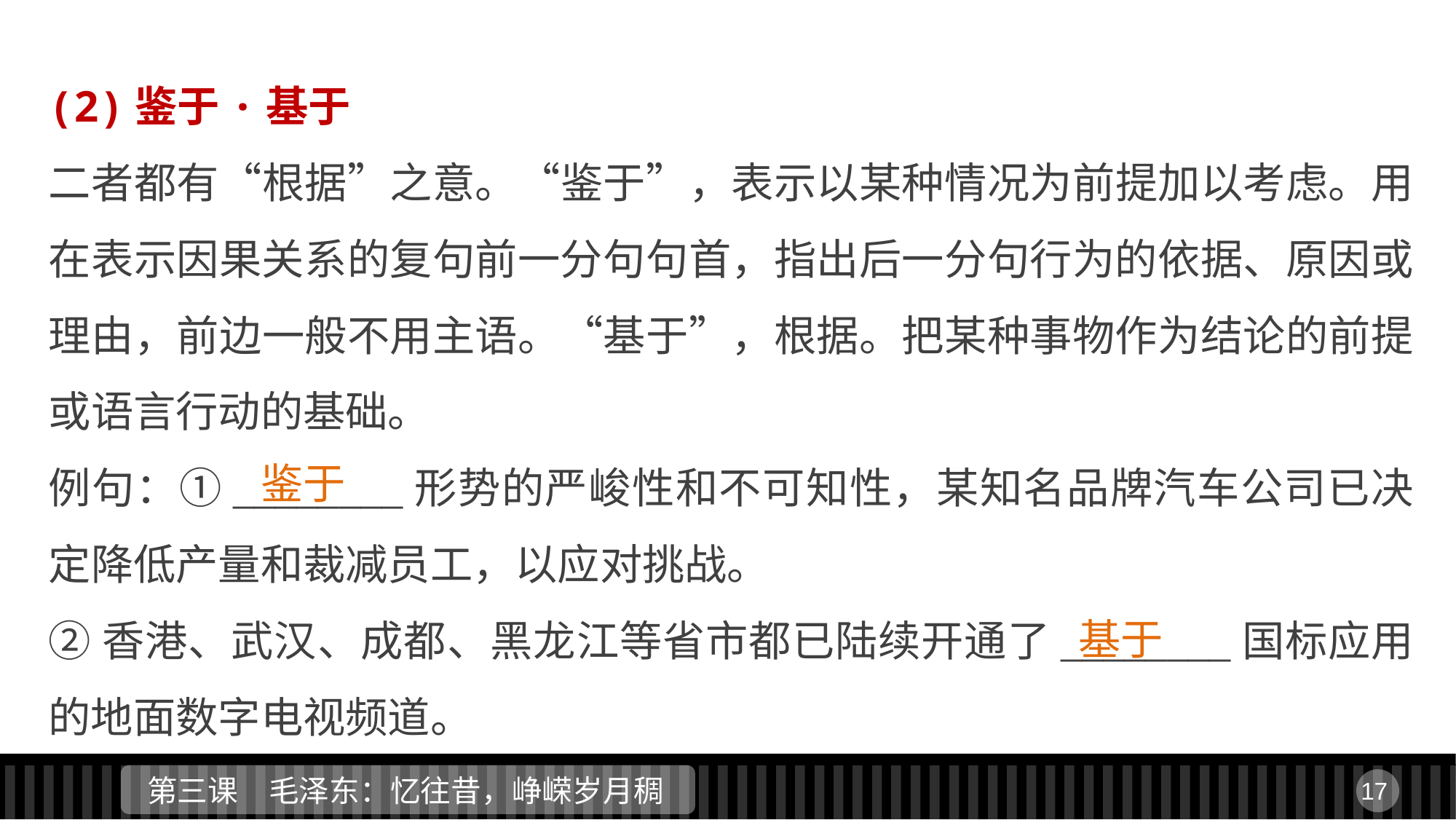

(2)鉴于·基于
二者都有“根据”之意。“鉴于”，表示以某种情况为前提加以考虑。用在表示因果关系的复句前一分句句首，指出后一分句行为的依据、原因或理由，前边一般不用主语。“基于”，根据。把某种事物作为结论的前提或语言行动的基础。
例句：①________形势的严峻性和不可知性，某知名品牌汽车公司已决定降低产量和裁减员工，以应对挑战。
②香港、武汉、成都、黑龙江等省市都已陆续开通了________国标应用的地面数字电视频道。
鉴于
基于